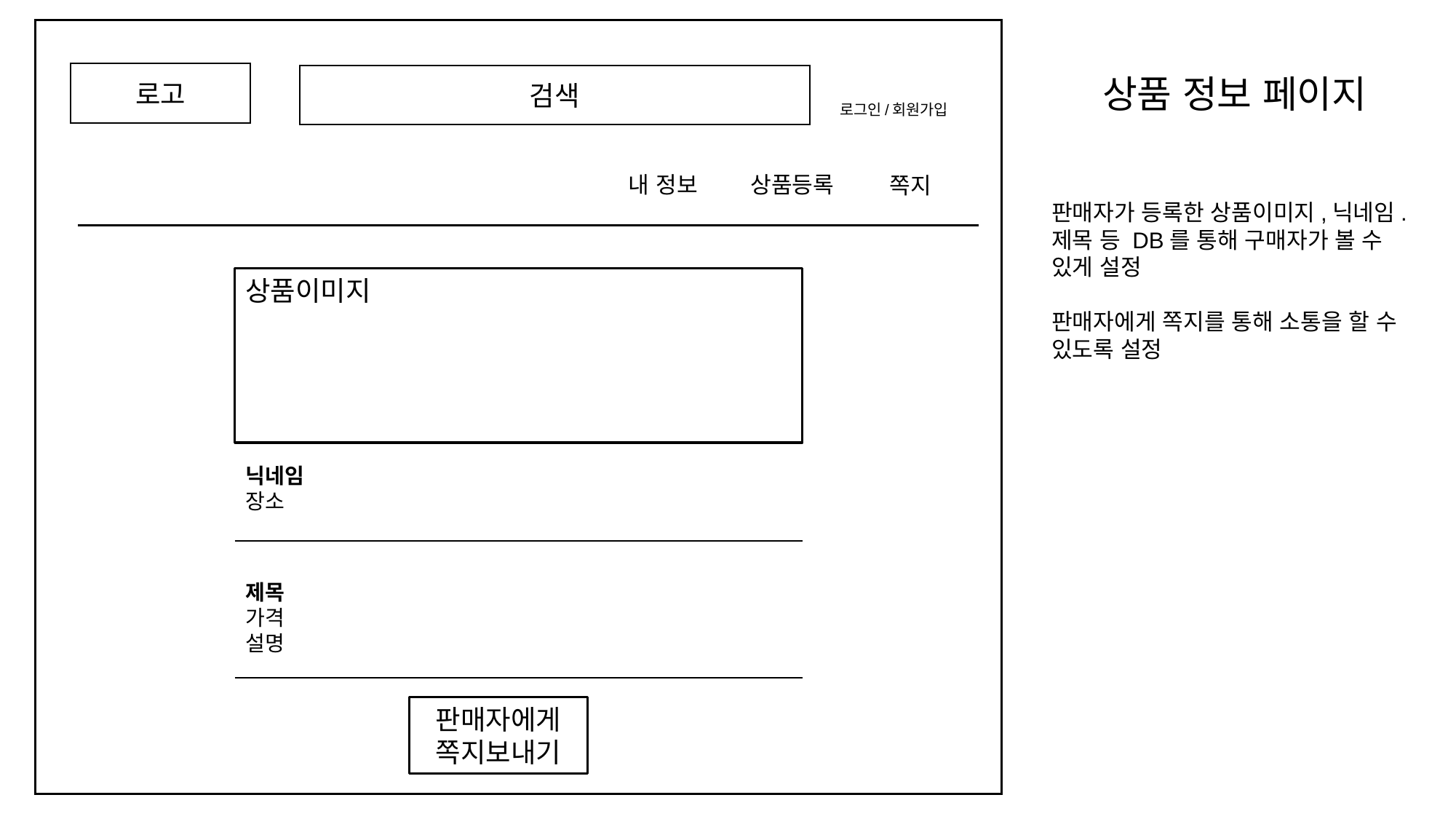

로고
검색
로그인/회원가입
내 정보
상품등록
쪽지
# 상품 정보 페이지
판매자가 등록한 상품이미지,닉네임.제목 등 DB를 통해 구매자가 볼 수 있게 설정

판매자에게 쪽지를 통해 소통을 할 수 있도록 설정
상품이미지

닉네임
장소
제목
가격
설명
판매자에게 쪽지보내기